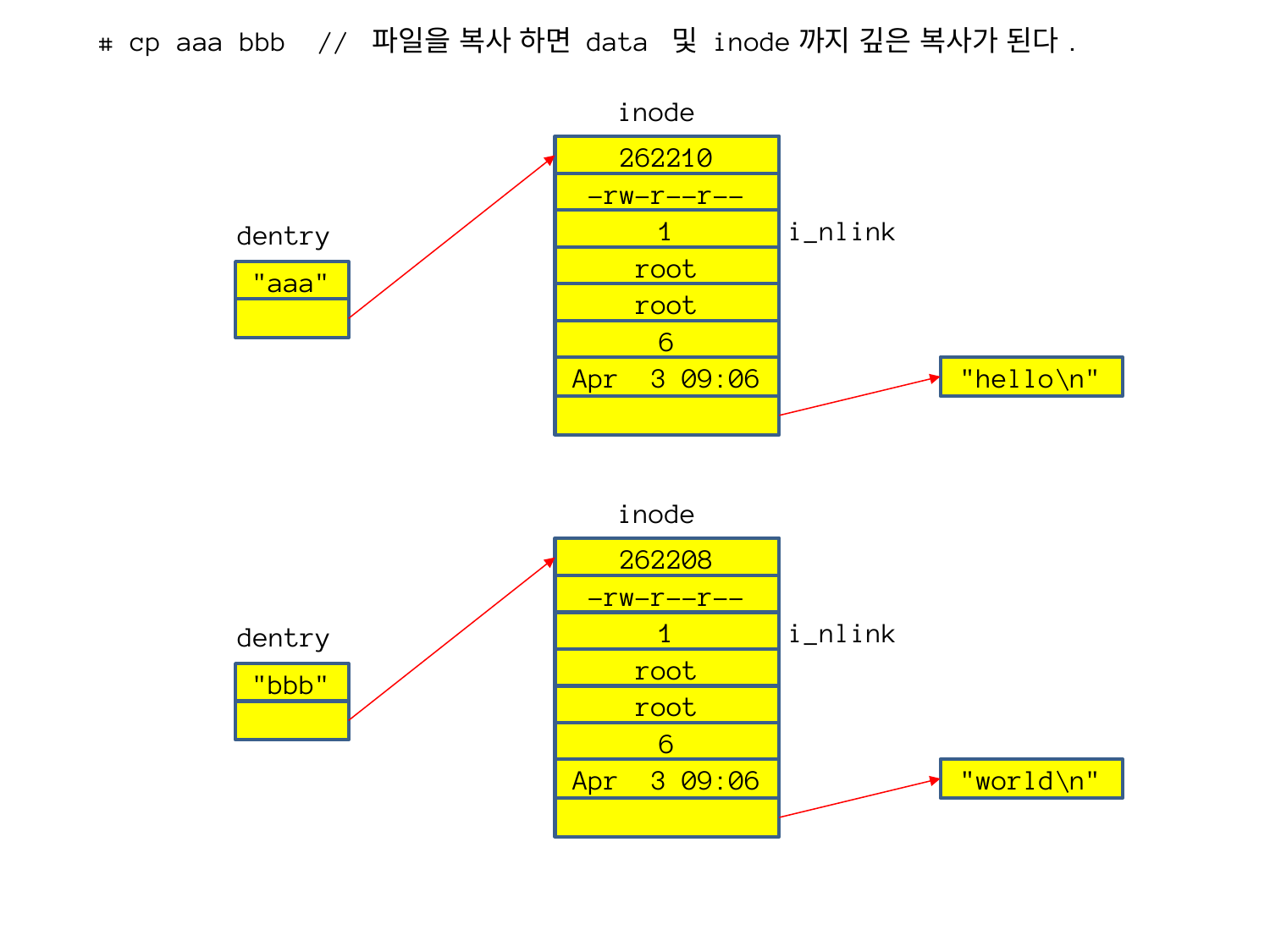

# cp aaa bbb  // 파일을 복사 하면 data 및 inode까지 깊은 복사가 된다.
inode
262210
-rw-r--r--
i_nlink
dentry
1
root
"aaa"
root

6
"hello\n"
Apr  3 09:06

inode
262208
-rw-r--r--
i_nlink
dentry
1
root
"bbb"
root

6
"world\n"
Apr  3 09:06